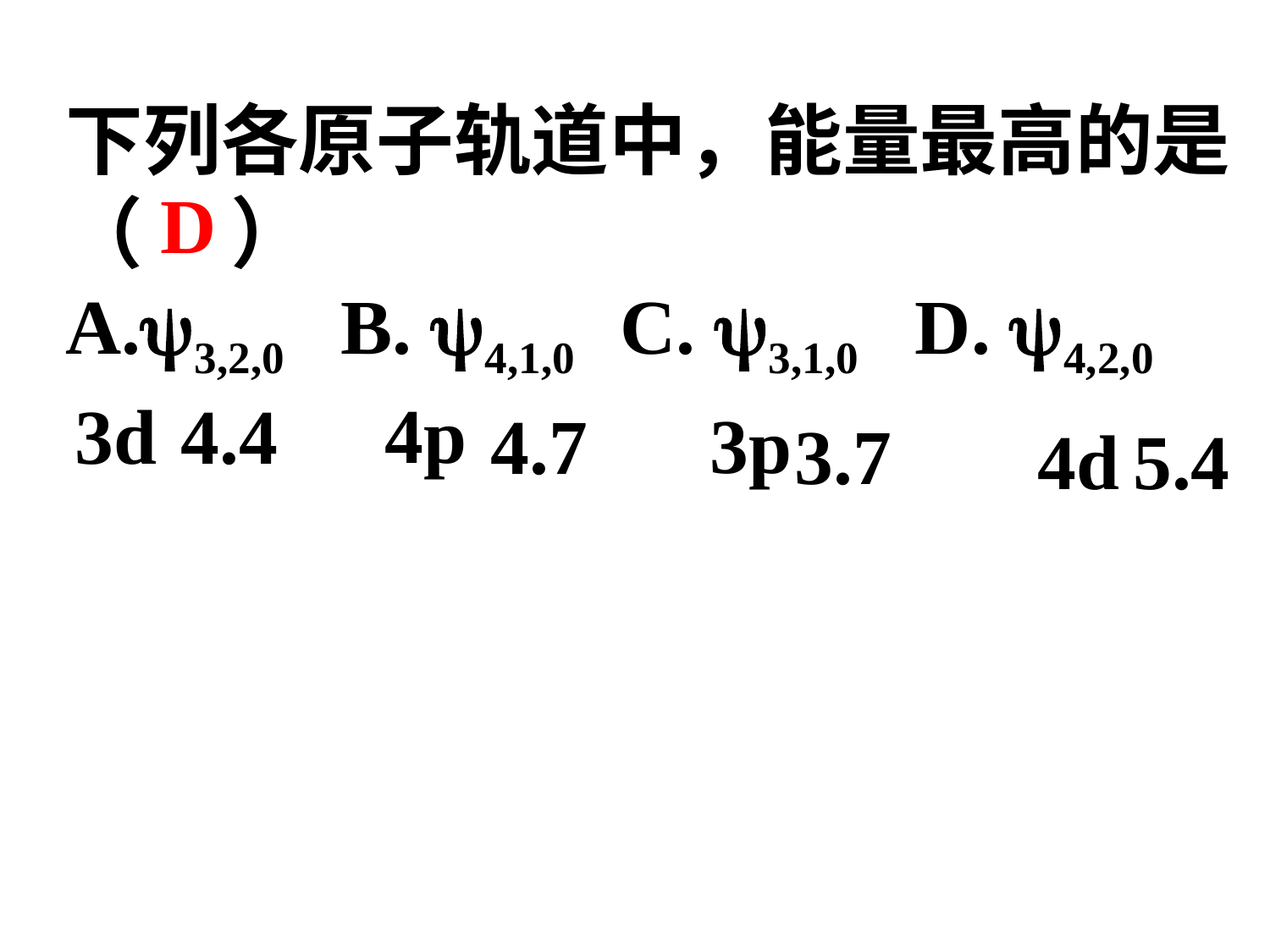

下列各原子轨道中，能量最高的是
（     ）
A.ψ3,2,0     B. ψ4,1,0    C. ψ3,1,0     D. ψ4,2,0
D
4p
3d
4.4
3p
4.7
3.7
4d
5.4